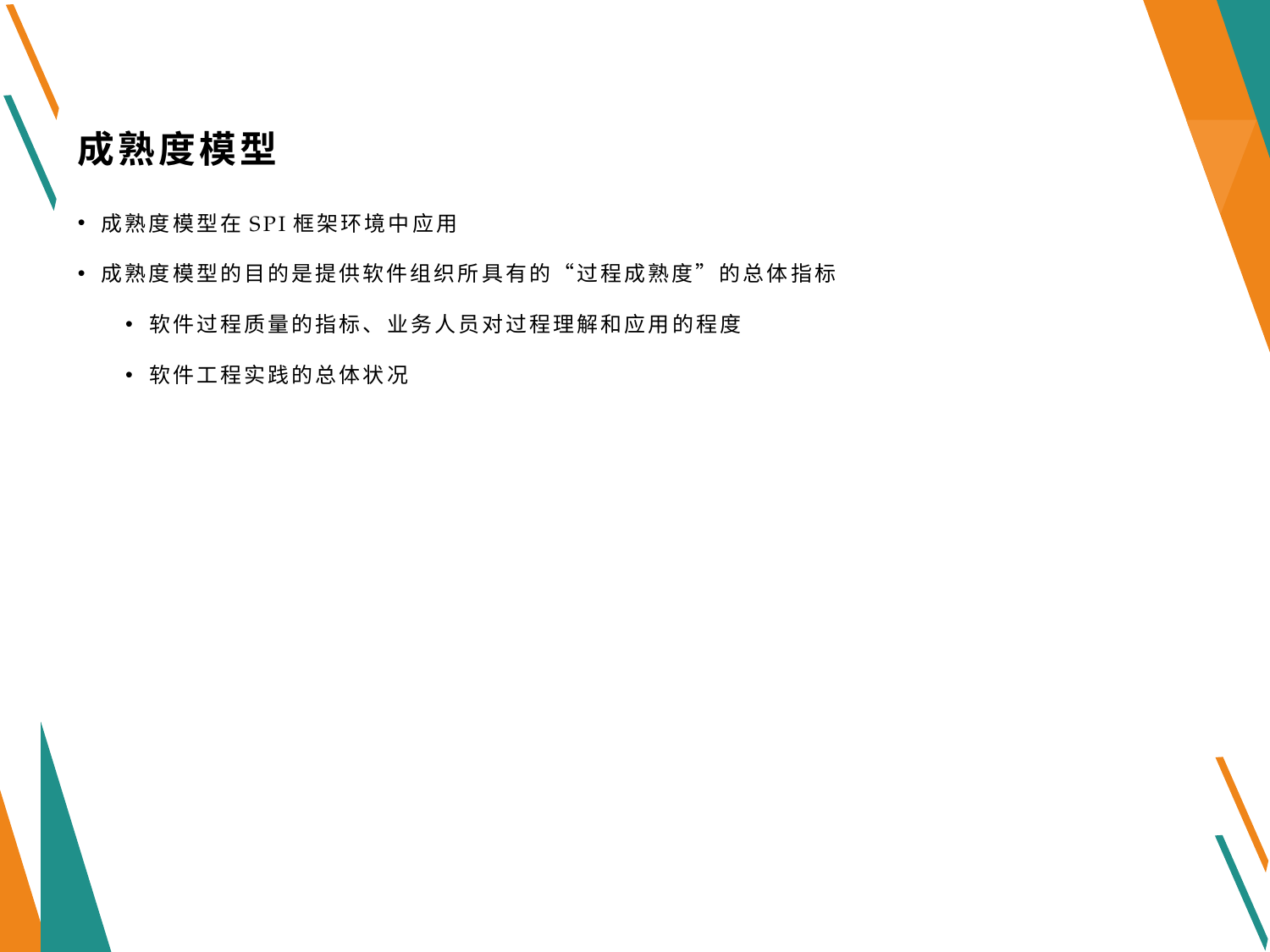

# 成熟度模型
成熟度模型在SPI框架环境中应用
成熟度模型的目的是提供软件组织所具有的“过程成熟度”的总体指标
软件过程质量的指标、业务人员对过程理解和应用的程度
软件工程实践的总体状况
6